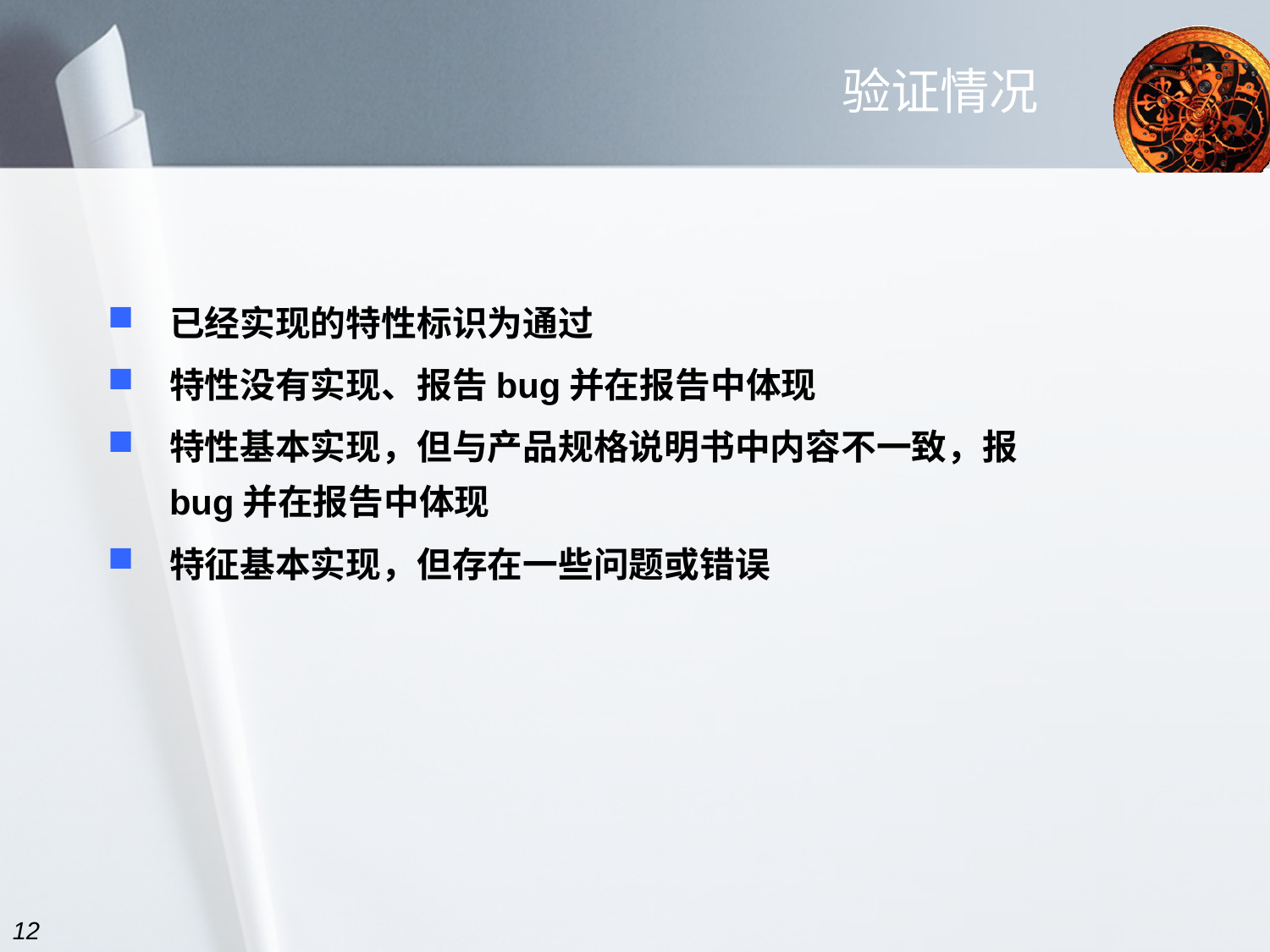

# 验证情况
已经实现的特性标识为通过
特性没有实现、报告bug并在报告中体现
特性基本实现，但与产品规格说明书中内容不一致，报bug并在报告中体现
特征基本实现，但存在一些问题或错误

12